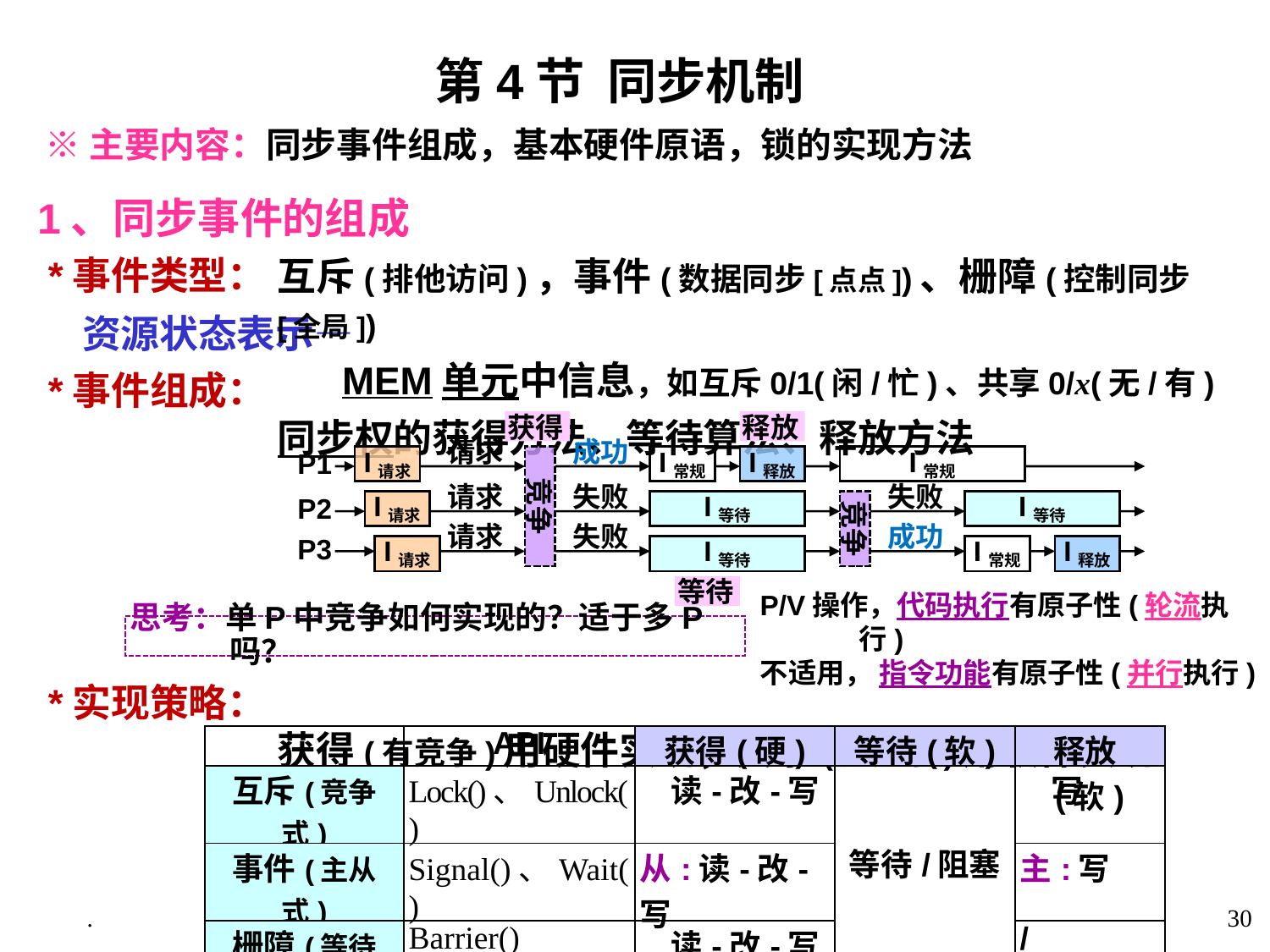

第4节  同步机制
 ※主要内容：同步事件组成，基本硬件原语，锁的实现方法
1、同步事件的组成
 *事件类型：
    资源状态表示—
 *事件组成：

 *实现策略：
互斥(排他访问)，事件(数据同步[点点])、栅障(控制同步[全局])
      MEM单元中信息，如互斥0/1(闲/忙)、共享0/x(无/有)
同步权的获得方法、等待算法、释放方法

获得(有竞争)用硬件实现，其余(无竞争)用软件实现
获得
释放
请求
成功
I请求
I常规
I释放
I常规
P1
P2
P3
竞争

请求
失败
失败
I请求
I等待
竞争
I等待

请求
失败
成功
I请求
I等待
I常规
I释放

等待
P/V操作，代码执行有原子性(轮流执行)
不适用， 指令功能有原子性(并行执行)
思考：单P中竞争如何实现的？适于多P吗？
|  | API | 获得(硬) | 等待(软) | 释放(软) |
| --- | --- | --- | --- | --- |
| 互斥(竞争式) | Lock()、Unlock() | 读-改-写 | 等待/阻塞 | 写 |
| 事件(主从式) | Signal()、Wait() | 从:读-改-写 |  | 主:写 |
| 栅障(等待式) | Barrier() | 读-改-写 |  | / |
.
30